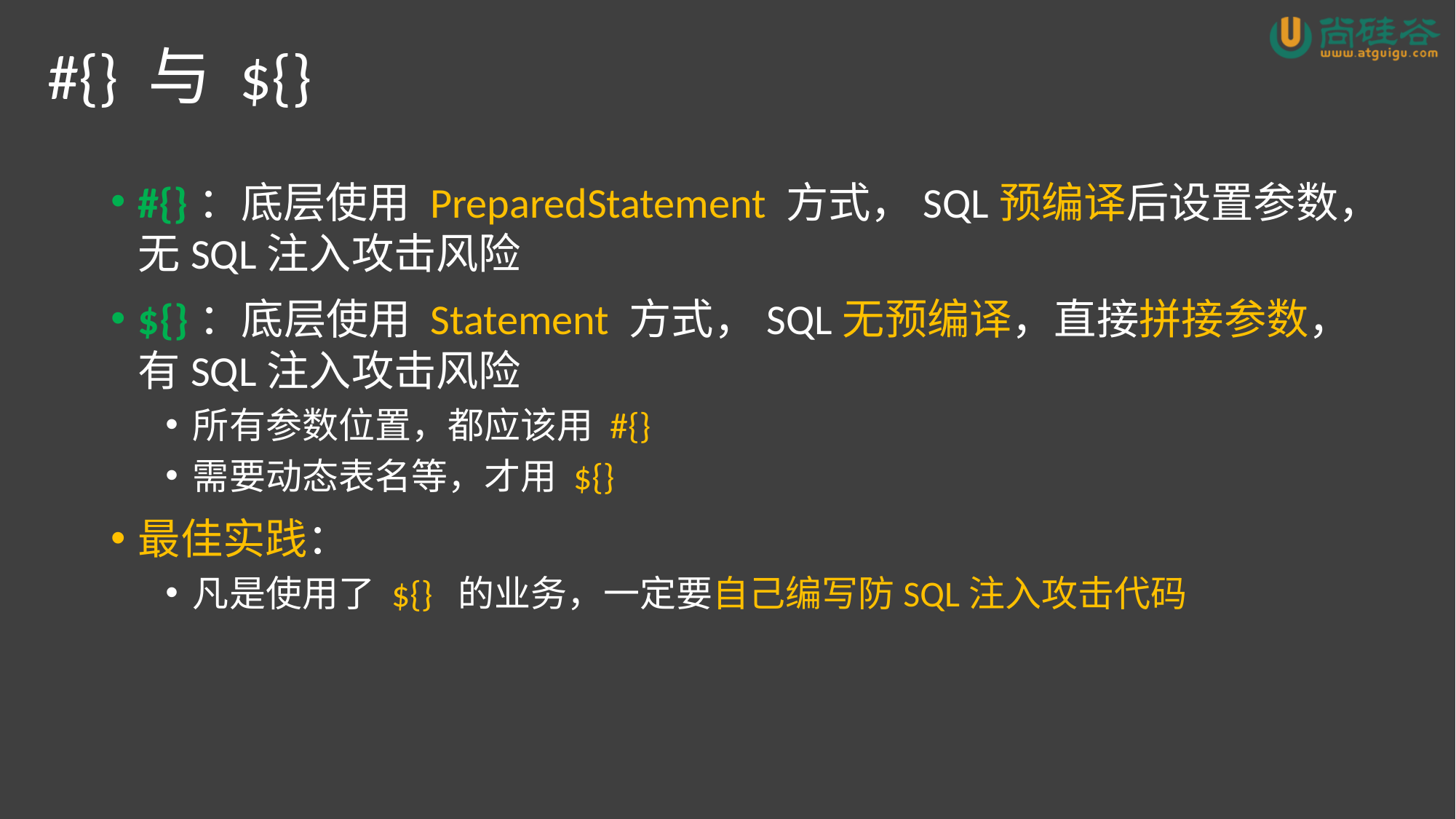

# #{} 与 ${}
#{}：底层使用 PreparedStatement 方式，SQL预编译后设置参数，无SQL注入攻击风险
${}：底层使用 Statement 方式，SQL无预编译，直接拼接参数，有SQL注入攻击风险
所有参数位置，都应该用 #{}
需要动态表名等，才用 ${}
最佳实践：
凡是使用了 ${}  的业务，一定要自己编写防SQL注入攻击代码